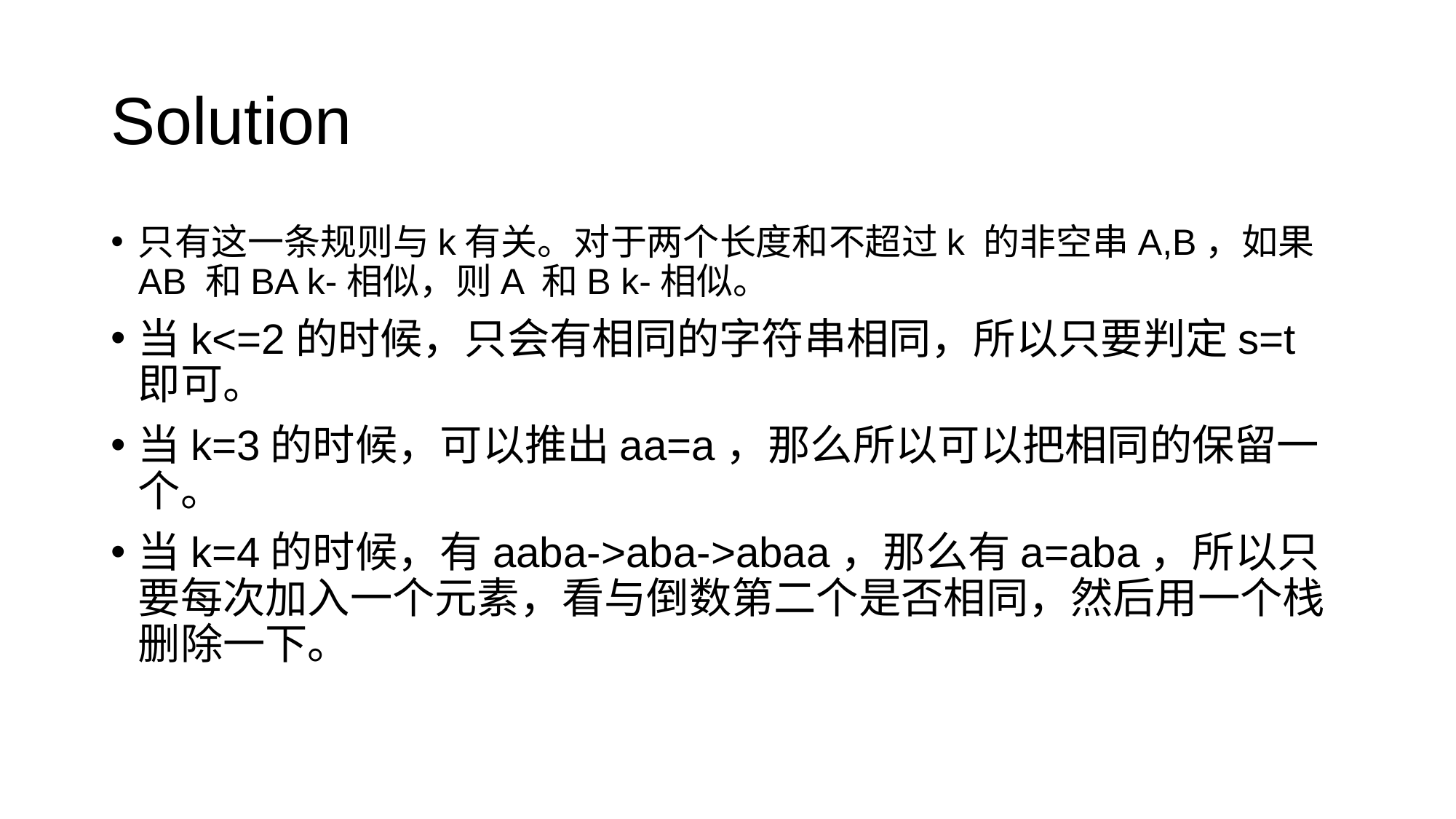

# Solution
只有这一条规则与k有关。对于两个长度和不超过k 的非空串A,B，如果AB 和BA k-相似，则A 和B k-相似。
当k<=2的时候，只会有相同的字符串相同，所以只要判定s=t即可。
当k=3的时候，可以推出aa=a，那么所以可以把相同的保留一个。
当k=4的时候，有aaba->aba->abaa，那么有a=aba，所以只要每次加入一个元素，看与倒数第二个是否相同，然后用一个栈删除一下。